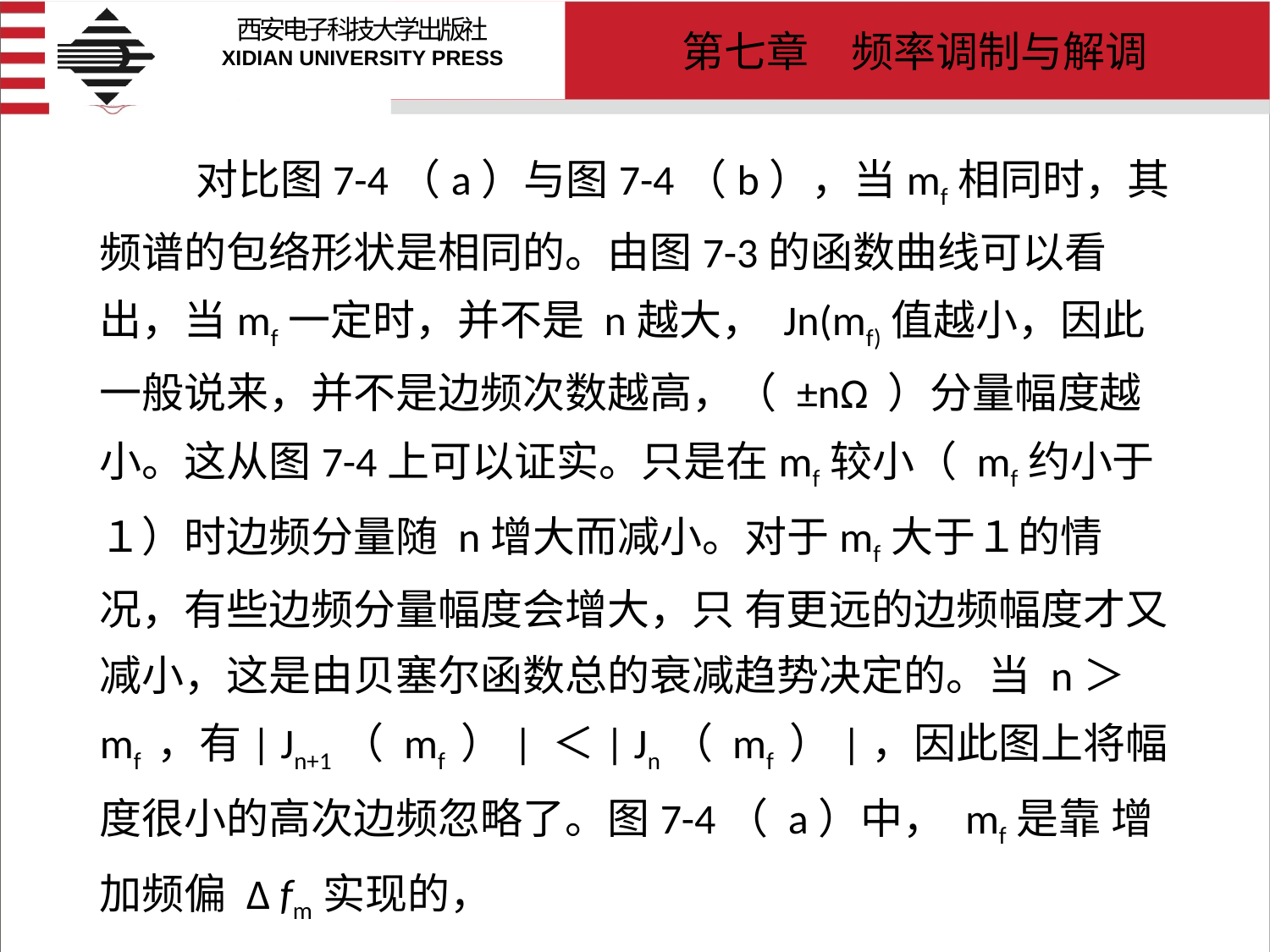

# 对比图7-4（a）与图7-4（b），当mf相同时，其频谱的包络形状是相同的。由图7-3的函数曲线可以看出，当mf一定时，并不是 n越大， Jn(mf)值越小，因此一般说来，并不是边频次数越高，（ ±nΩ ）分量幅度越小。这从图7-4上可以证实。只是在mf较小（ mf约小于１）时边频分量随 n增大而减小。对于mf大于１的情况，有些边频分量幅度会增大，只 有更远的边频幅度才又减小，这是由贝塞尔函数总的衰减趋势决定的。当 n＞ mf ，有| Jn+1（ mf ）| ＜| Jn（ mf ）|，因此图上将幅度很小的高次边频忽略了。图7-4（ a）中， mf是靠 增加频偏 Δ fm实现的，